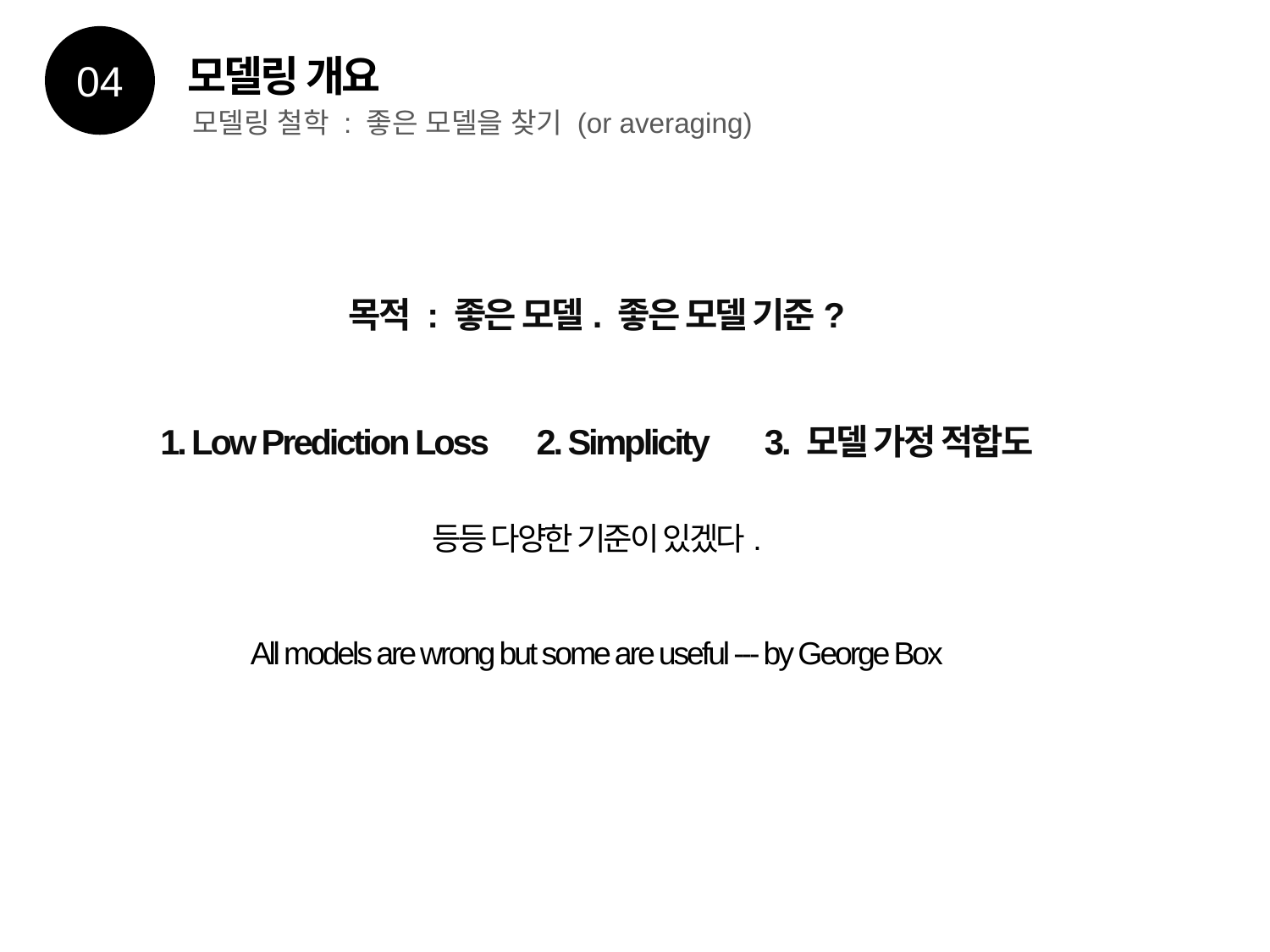

모델링 개요
04
모델링 철학 : 좋은 모델을 찾기 (or averaging)
목적 : 좋은 모델. 좋은 모델 기준?

1. Low Prediction Loss       2. Simplicity        3. 모델 가정 적합도

등등 다양한 기준이 있겠다.

All models are wrong but some are useful --- by George Box